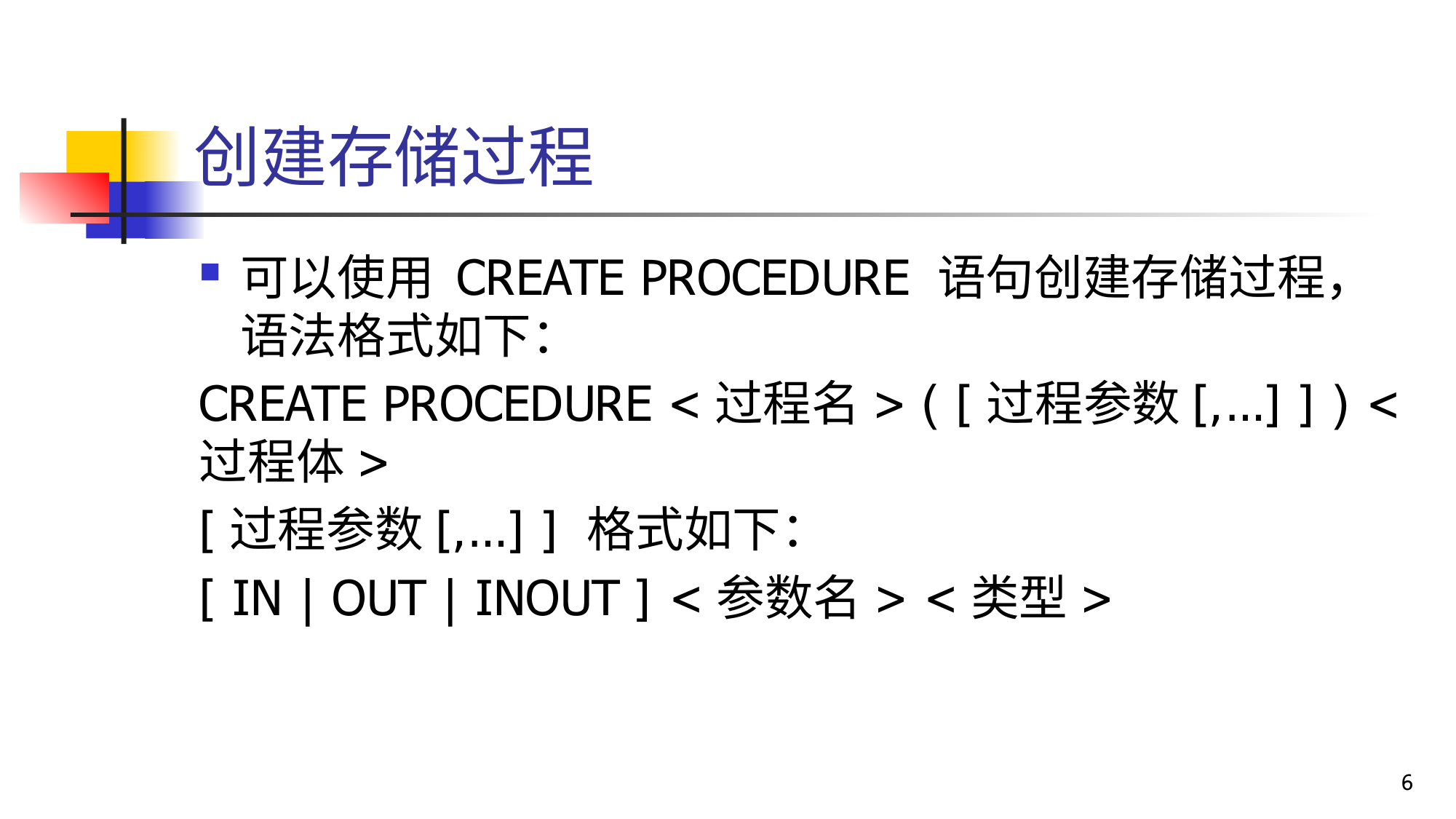

# 创建存储过程
可以使用 CREATE PROCEDURE 语句创建存储过程，语法格式如下：
CREATE PROCEDURE <过程名> ( [过程参数[,…] ] ) <过程体>
[过程参数[,…] ] 格式如下：
[ IN | OUT | INOUT ] <参数名> <类型>

6